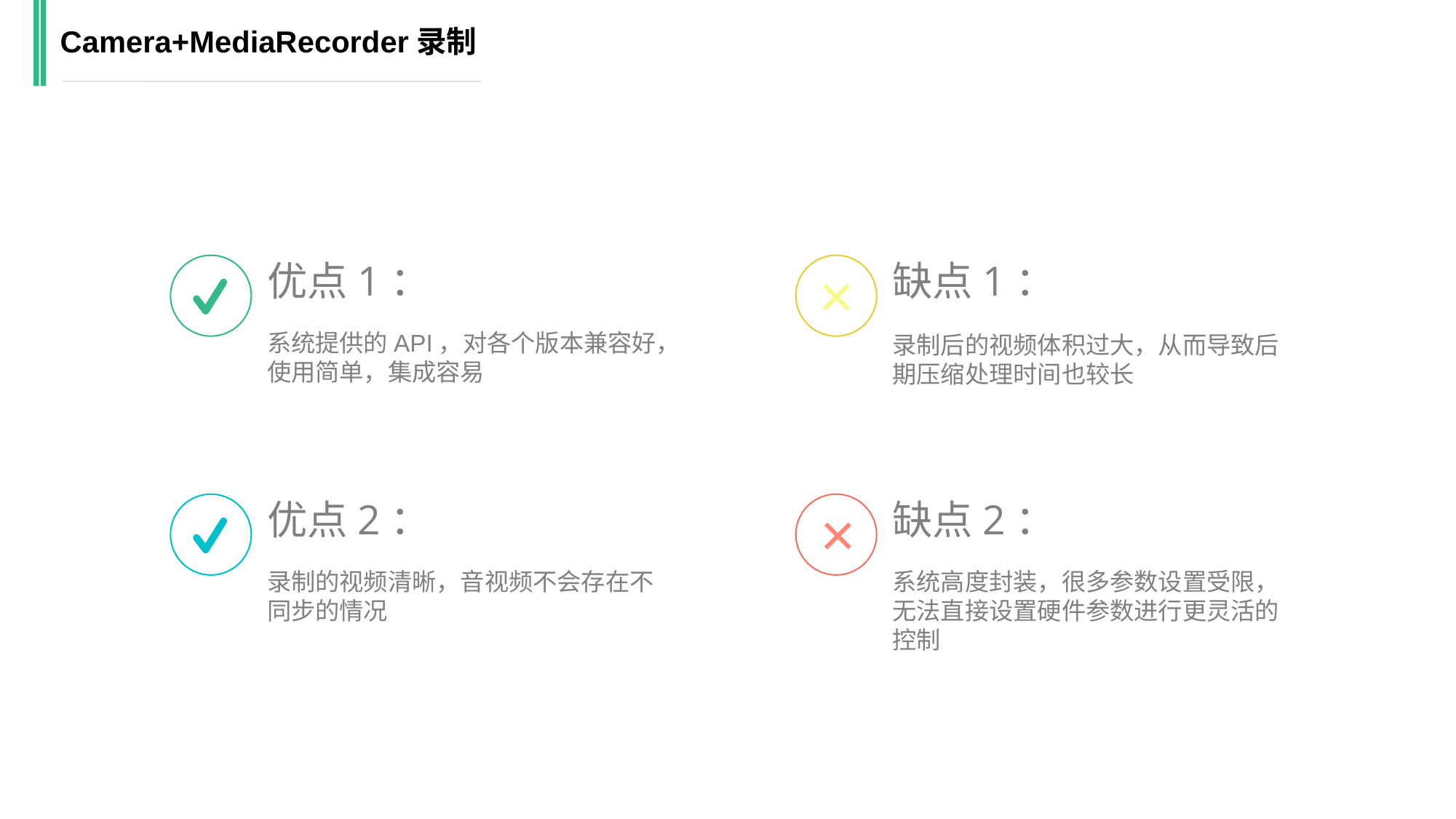

Camera+MediaRecorder录制

优点1：

系统提供的API，对各个版本兼容好，使用简单，集成容易
缺点1：

录制后的视频体积过大，从而导致后期压缩处理时间也较长
×
优点2：

录制的视频清晰，音视频不会存在不同步的情况
缺点2：

系统高度封装，很多参数设置受限，无法直接设置硬件参数进行更灵活的控制
×